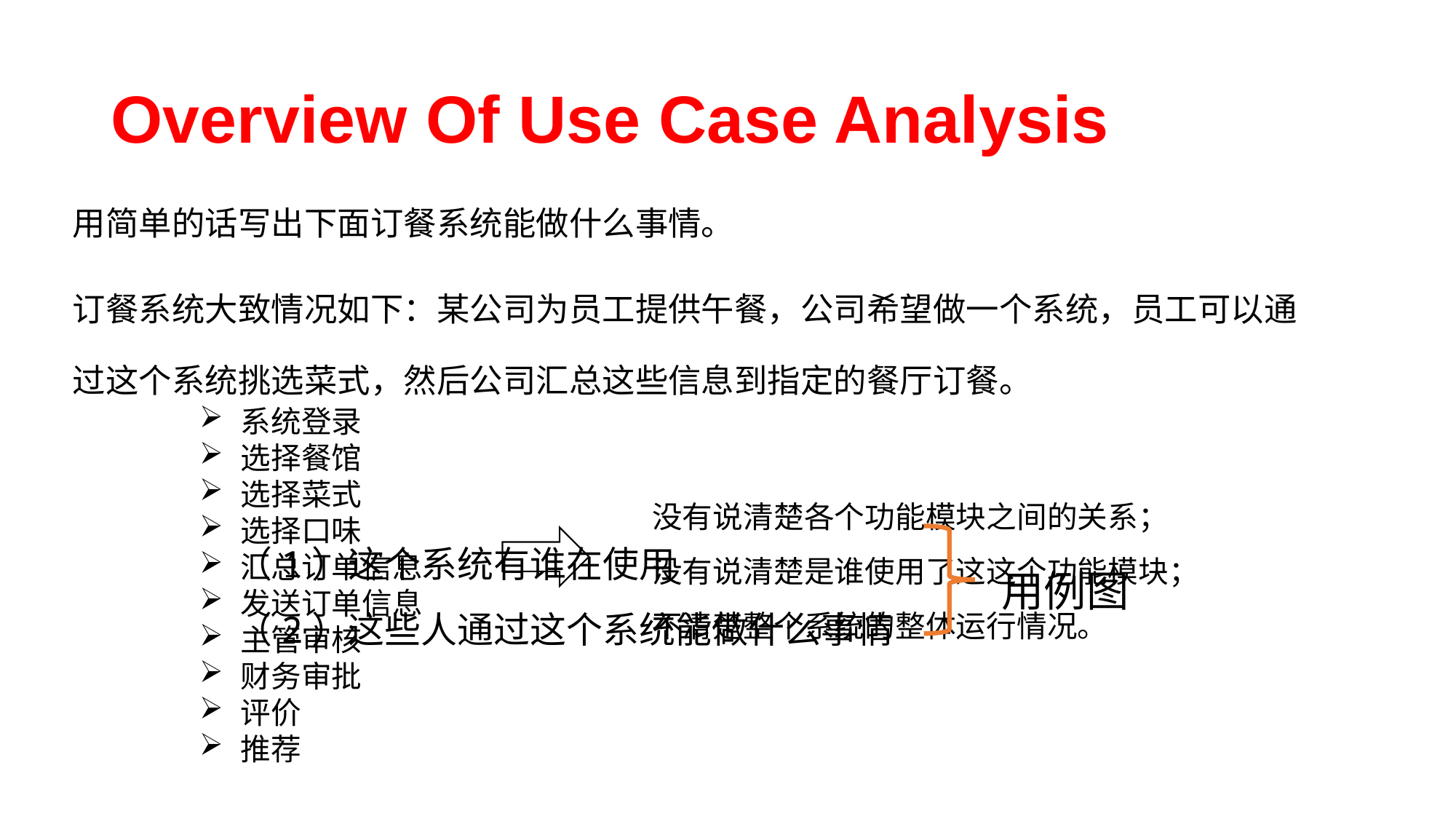

# Overview Of Use Case Analysis
用简单的话写出下面订餐系统能做什么事情。
订餐系统大致情况如下：某公司为员工提供午餐，公司希望做一个系统，员工可以通过这个系统挑选菜式，然后公司汇总这些信息到指定的餐厅订餐。

系统登录
选择餐馆
选择菜式
选择口味
汇总订单信息
发送订单信息
主管审核
财务审批
评价
推荐
没有说清楚各个功能模块之间的关系；
没有说清楚是谁使用了这这个功能模块；
不清楚整个系统的整体运行情况。
（1）这个系统有谁在使用
（2）这些人通过这个系统能做什么事情

用例图